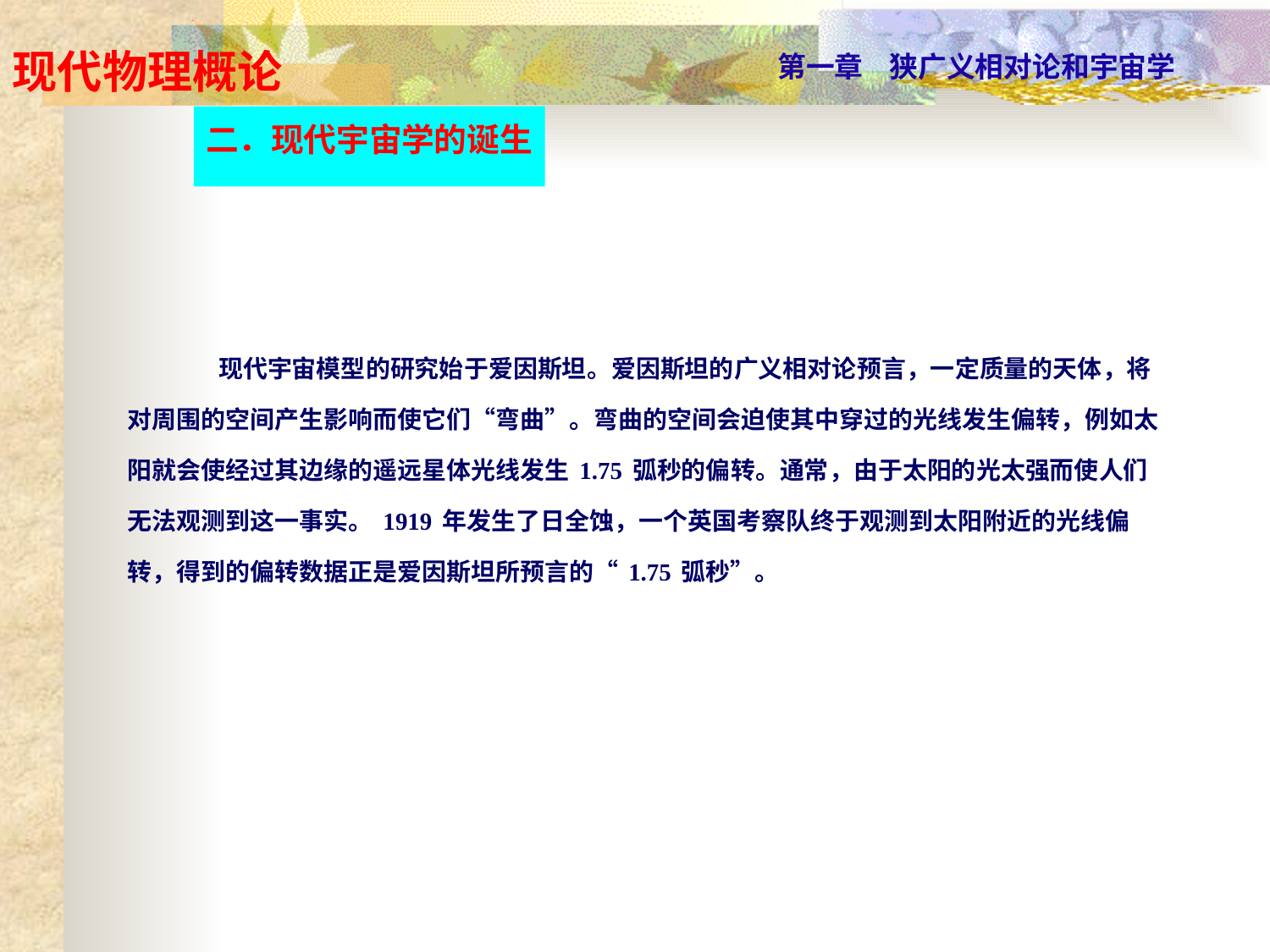

二．现代宇宙学的诞生
        现代宇宙模型的研究始于爱因斯坦。爱因斯坦的广义相对论预言，一定质量的天体，将对周围的空间产生影响而使它们“弯曲”。弯曲的空间会迫使其中穿过的光线发生偏转，例如太阳就会使经过其边缘的遥远星体光线发生1.75弧秒的偏转。通常，由于太阳的光太强而使人们无法观测到这一事实。1919年发生了日全蚀，一个英国考察队终于观测到太阳附近的光线偏转，得到的偏转数据正是爱因斯坦所预言的“1.75弧秒”。